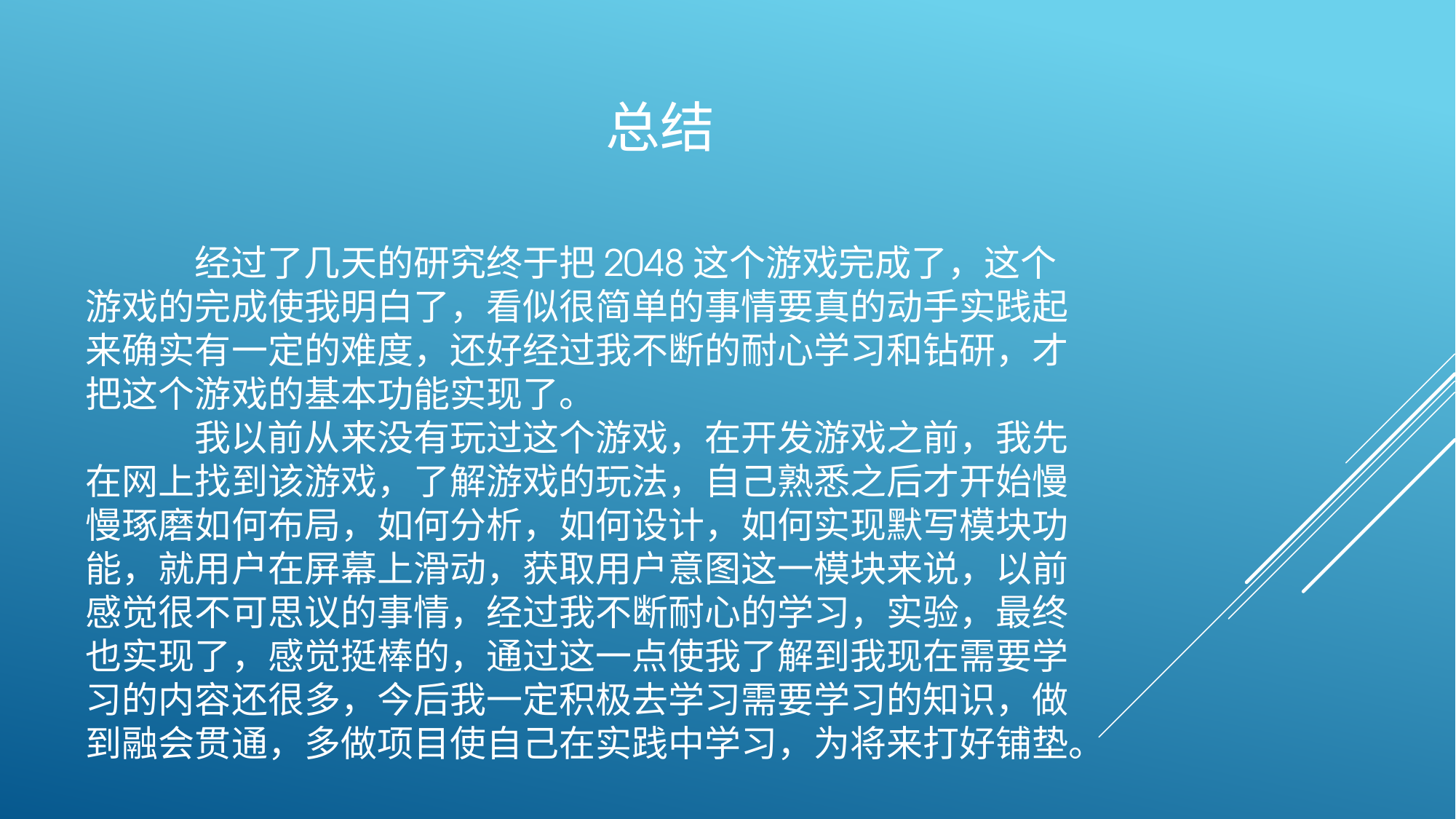

# 总结
	经过了几天的研究终于把2048这个游戏完成了，这个游戏的完成使我明白了，看似很简单的事情要真的动手实践起来确实有一定的难度，还好经过我不断的耐心学习和钻研，才把这个游戏的基本功能实现了。
	我以前从来没有玩过这个游戏，在开发游戏之前，我先在网上找到该游戏，了解游戏的玩法，自己熟悉之后才开始慢慢琢磨如何布局，如何分析，如何设计，如何实现默写模块功能，就用户在屏幕上滑动，获取用户意图这一模块来说，以前感觉很不可思议的事情，经过我不断耐心的学习，实验，最终也实现了，感觉挺棒的，通过这一点使我了解到我现在需要学习的内容还很多，今后我一定积极去学习需要学习的知识，做到融会贯通，多做项目使自己在实践中学习，为将来打好铺垫。